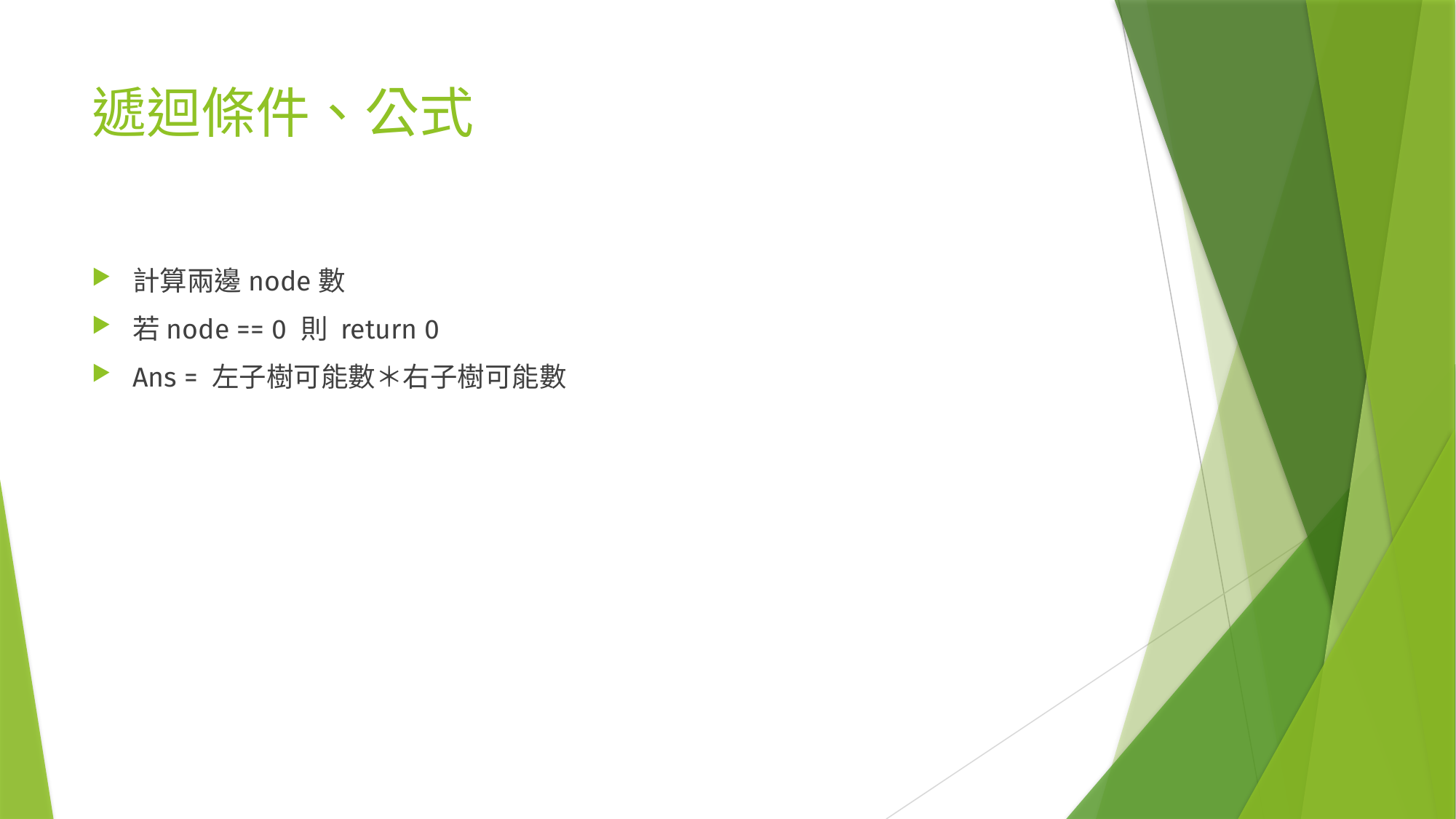

# 遞迴條件、公式
計算兩邊node數
若node == 0 則 return 0
Ans = 左子樹可能數＊右子樹可能數